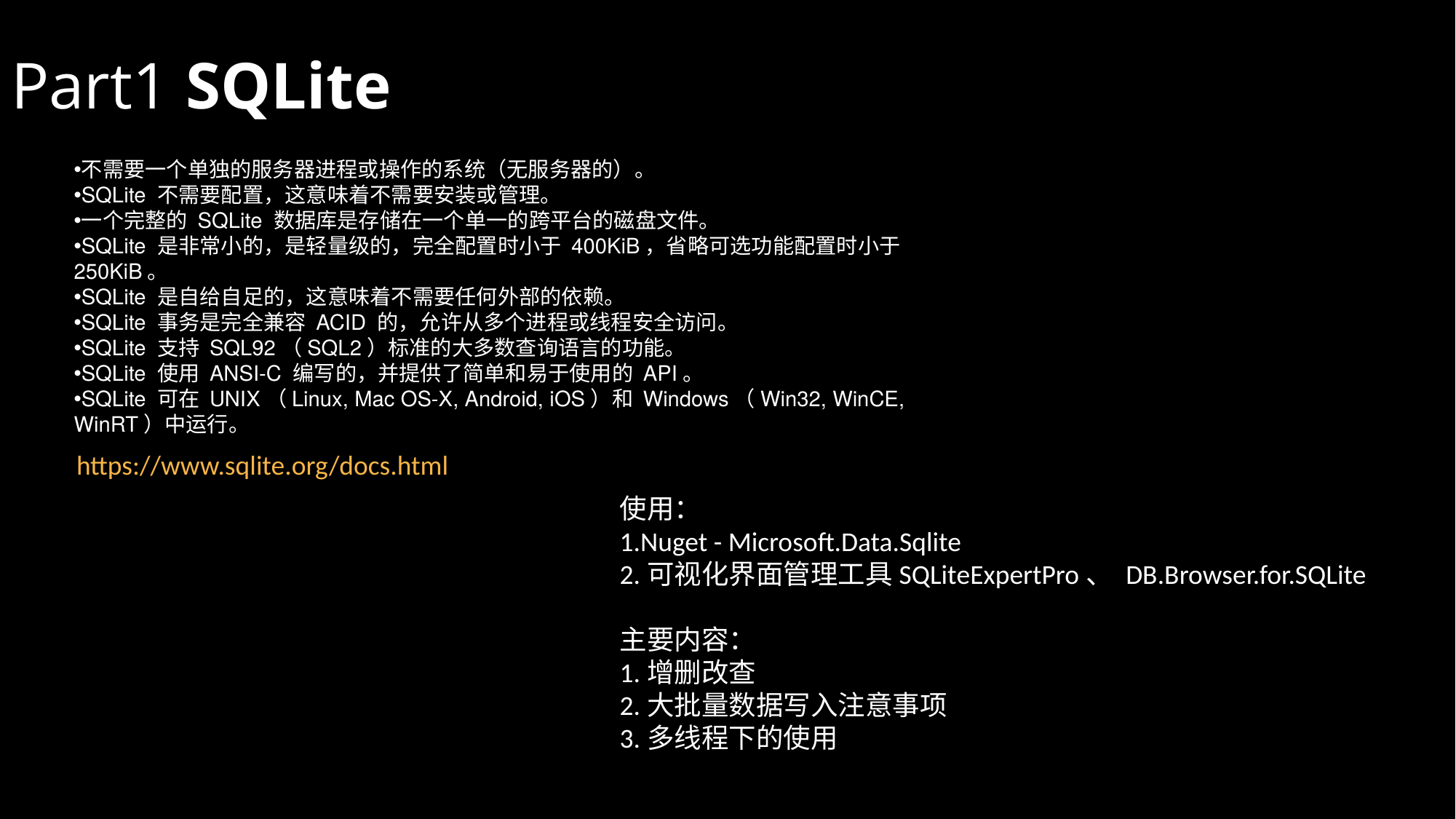

# Part1 SQLite
不需要一个单独的服务器进程或操作的系统（无服务器的）。
SQLite 不需要配置，这意味着不需要安装或管理。
一个完整的 SQLite 数据库是存储在一个单一的跨平台的磁盘文件。
SQLite 是非常小的，是轻量级的，完全配置时小于 400KiB，省略可选功能配置时小于250KiB。
SQLite 是自给自足的，这意味着不需要任何外部的依赖。
SQLite 事务是完全兼容 ACID 的，允许从多个进程或线程安全访问。
SQLite 支持 SQL92（SQL2）标准的大多数查询语言的功能。
SQLite 使用 ANSI-C 编写的，并提供了简单和易于使用的 API。
SQLite 可在 UNIX（Linux, Mac OS-X, Android, iOS）和 Windows（Win32, WinCE, WinRT）中运行。
https://www.sqlite.org/docs.html
使用：
1.Nuget - Microsoft.Data.Sqlite
2.可视化界面管理工具SQLiteExpertPro、 DB.Browser.for.SQLite

主要内容：
1.增删改查
2.大批量数据写入注意事项
3.多线程下的使用